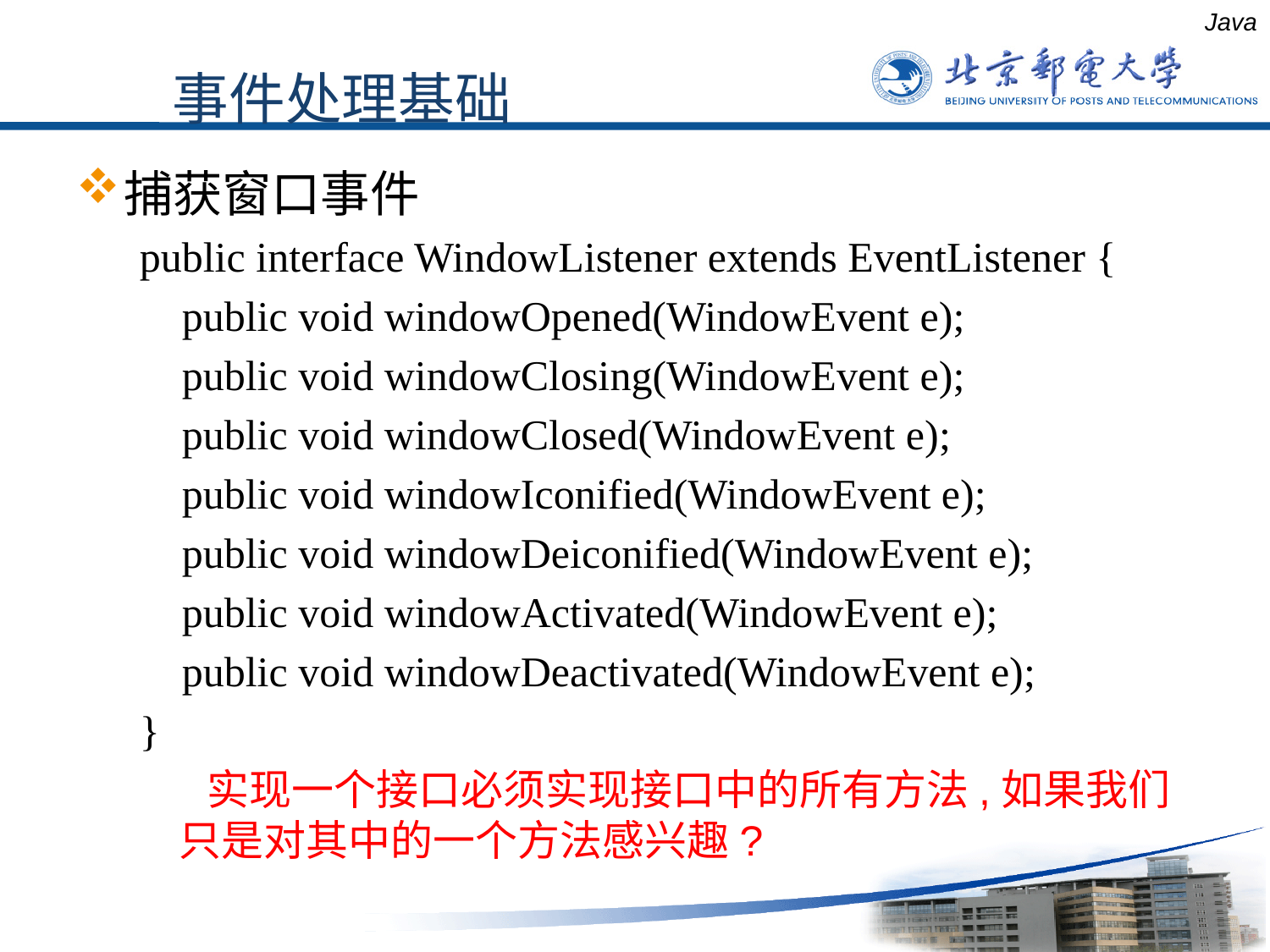

Java
事件处理基础
捕获窗口事件
public interface WindowListener extends EventListener {
    public void windowOpened(WindowEvent e);
    public void windowClosing(WindowEvent e);
    public void windowClosed(WindowEvent e);
    public void windowIconified(WindowEvent e);
    public void windowDeiconified(WindowEvent e);
    public void windowActivated(WindowEvent e);
    public void windowDeactivated(WindowEvent e);
}
      实现一个接口必须实现接口中的所有方法,如果我们只是对其中的一个方法感兴趣?